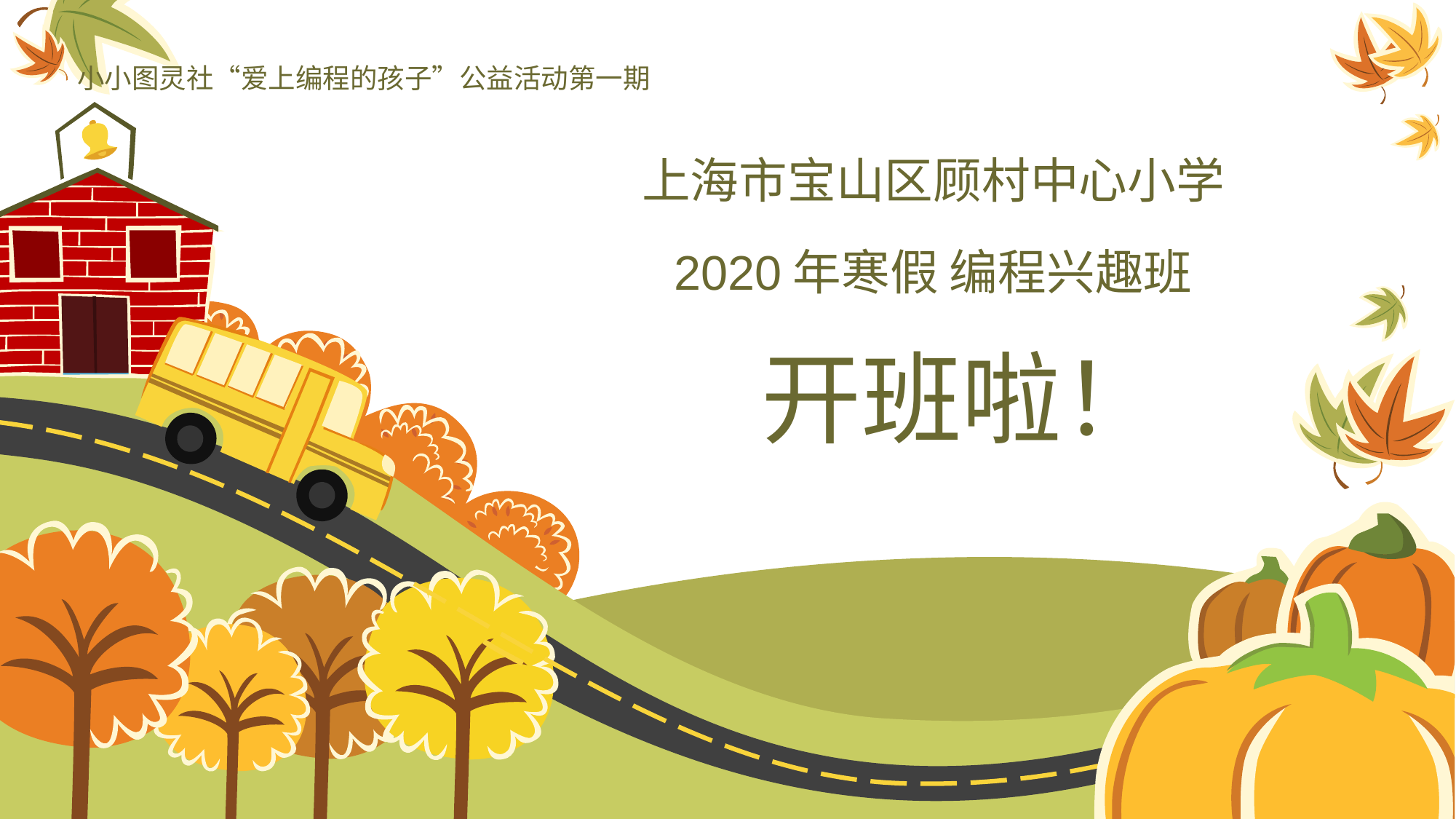

小小图灵社“爱上编程的孩子”公益活动第一期
上海市宝山区顾村中心小学
2020年寒假 编程兴趣班
      开班啦！